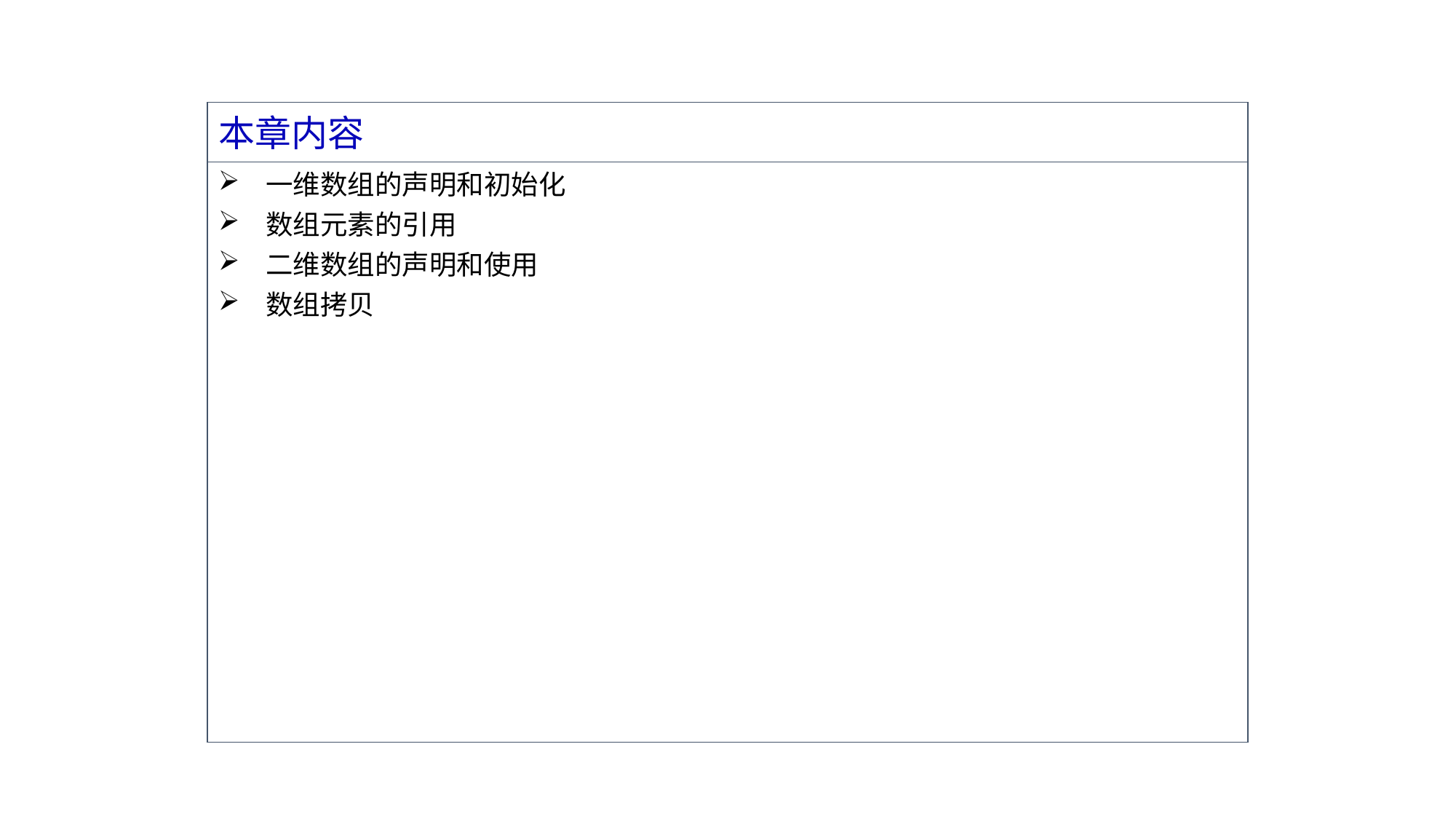

本章内容
一维数组的声明和初始化
数组元素的引用
二维数组的声明和使用
数组拷贝